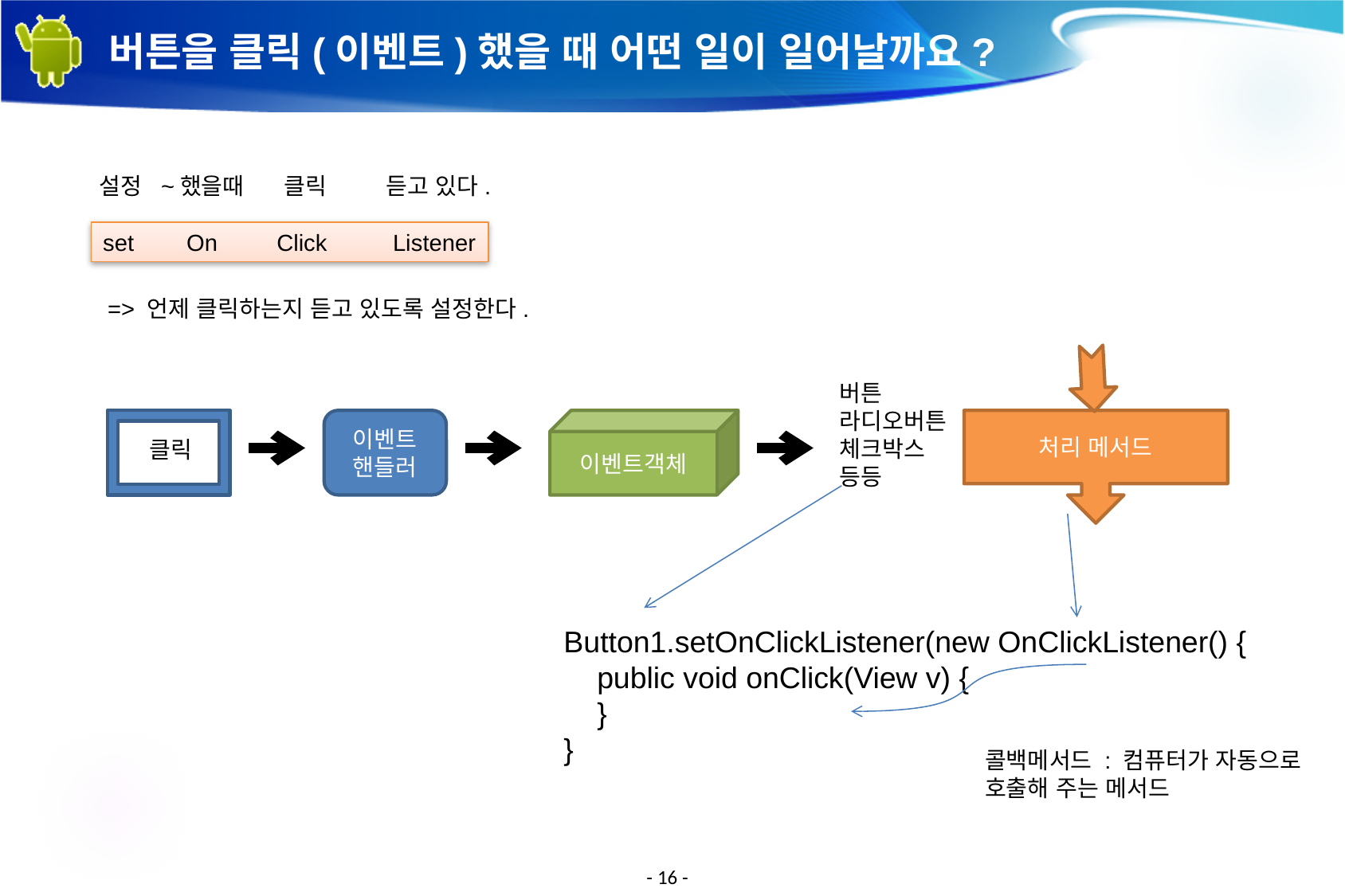

# 버튼을 클릭(이벤트)했을 때 어떤 일이 일어날까요?
설정  ~했을때      클릭         듣고 있다.
set        On         Click          Listener
=> 언제 클릭하는지 듣고 있도록 설정한다.

버튼
라디오버튼
체크박스
등등

이벤트 핸들러
이벤트객체
처리 메서드
클릭
Button1.setOnClickListener(new OnClickListener() {
    public void onClick(View v) {
    }
}
콜백메서드 : 컴퓨터가 자동으로
호출해 주는 메서드